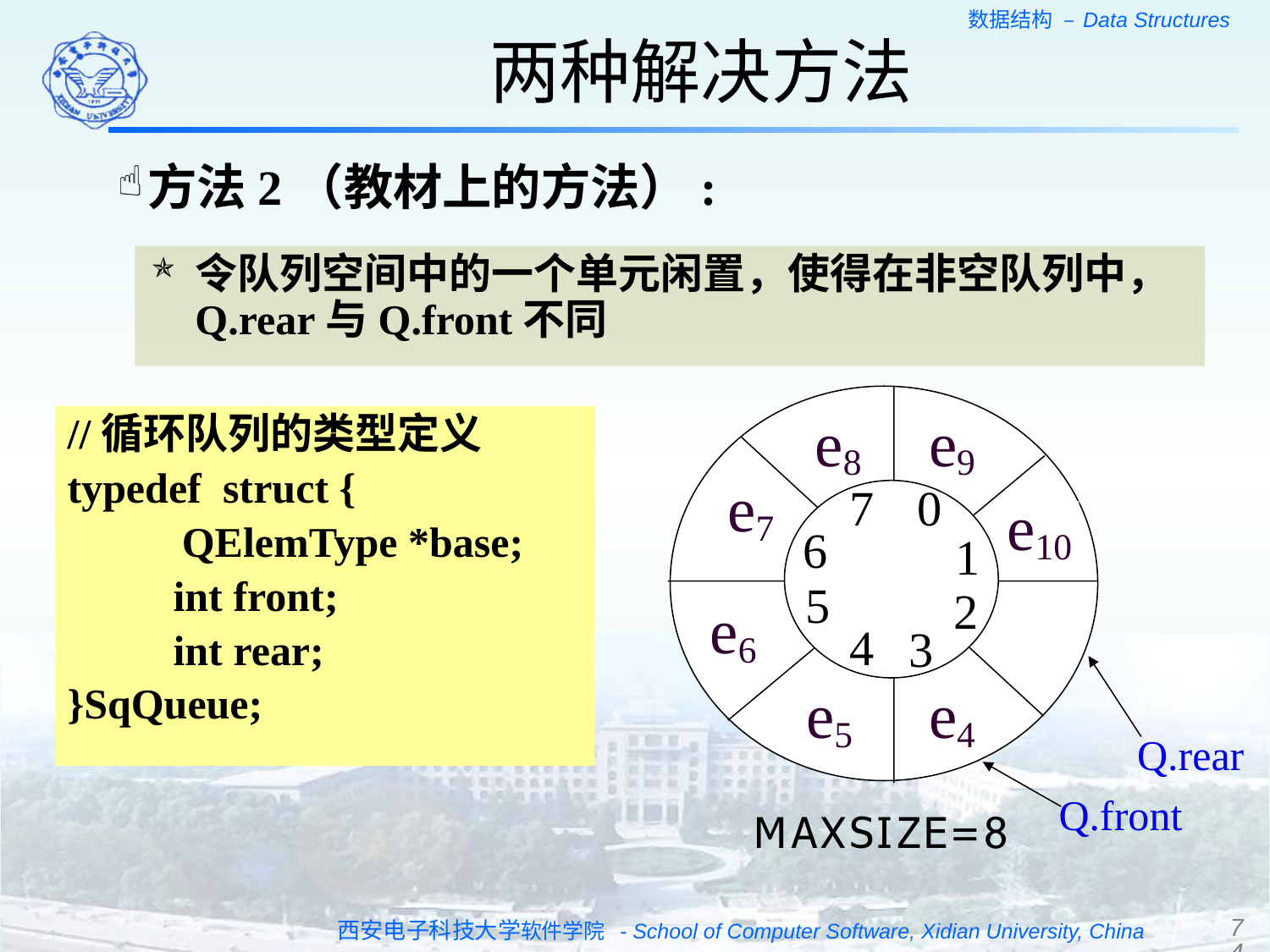

两种解决方法
方法2（教材上的方法）:
令队列空间中的一个单元闲置，使得在非空队列中，Q.rear与Q.front不同

e8
e9

e7
7
0
e10
6
1

5
2
e6
4
3
e5
e4
//循环队列的类型定义
typedef  struct {
 　　QElemType *base;
          int front;
          int rear;
}SqQueue;

Q.rear

Q.front
MAXSIZE=8
74